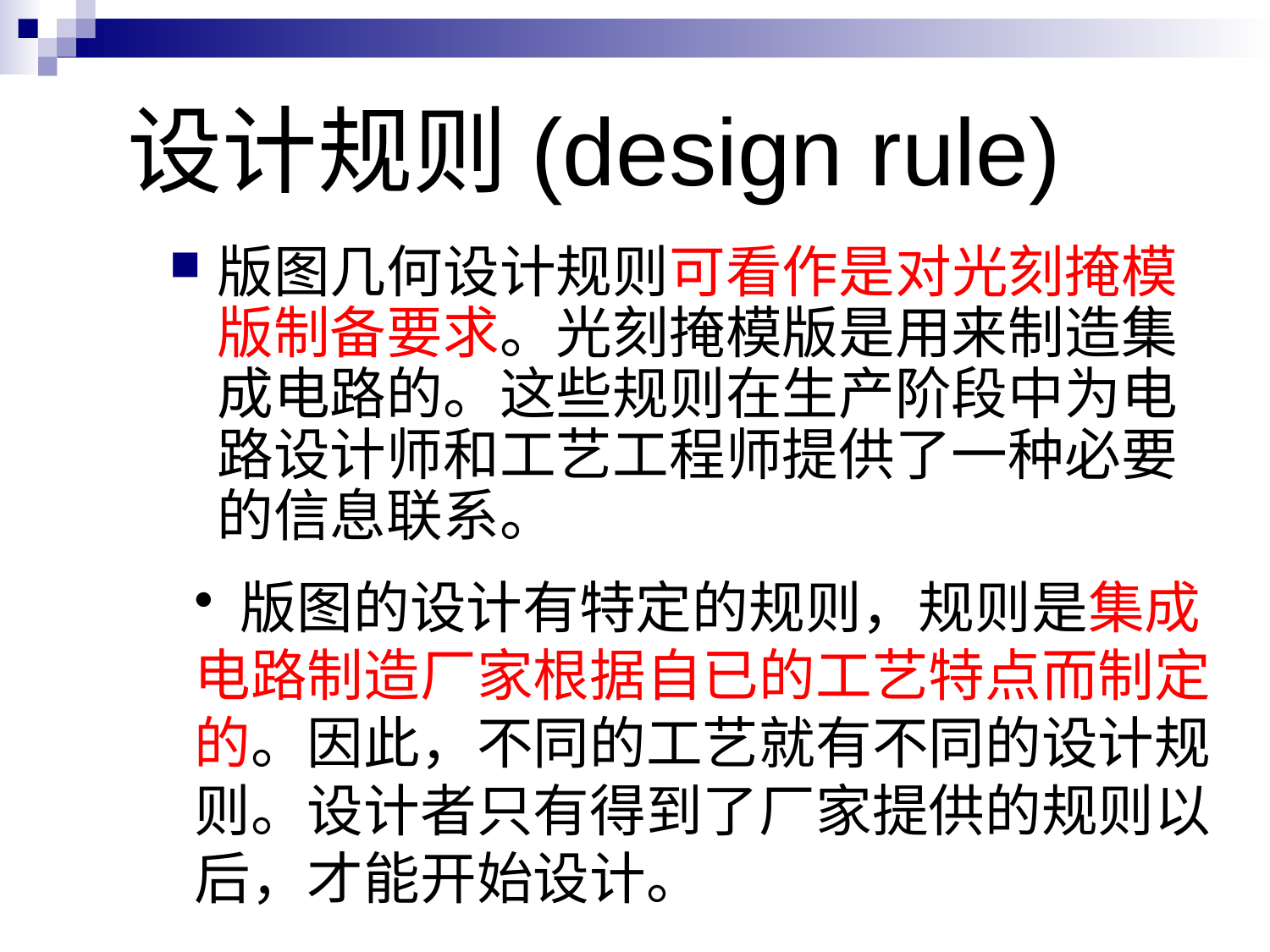

# 设计规则(design rule)
版图几何设计规则可看作是对光刻掩模版制备要求。光刻掩模版是用来制造集成电路的。这些规则在生产阶段中为电路设计师和工艺工程师提供了一种必要的信息联系。

 版图的设计有特定的规则，规则是集成 电路制造厂家根据自已的工艺特点而制定的。因此，不同的工艺就有不同的设计规则。设计者只有得到了厂家提供的规则以后，才能开始设计。